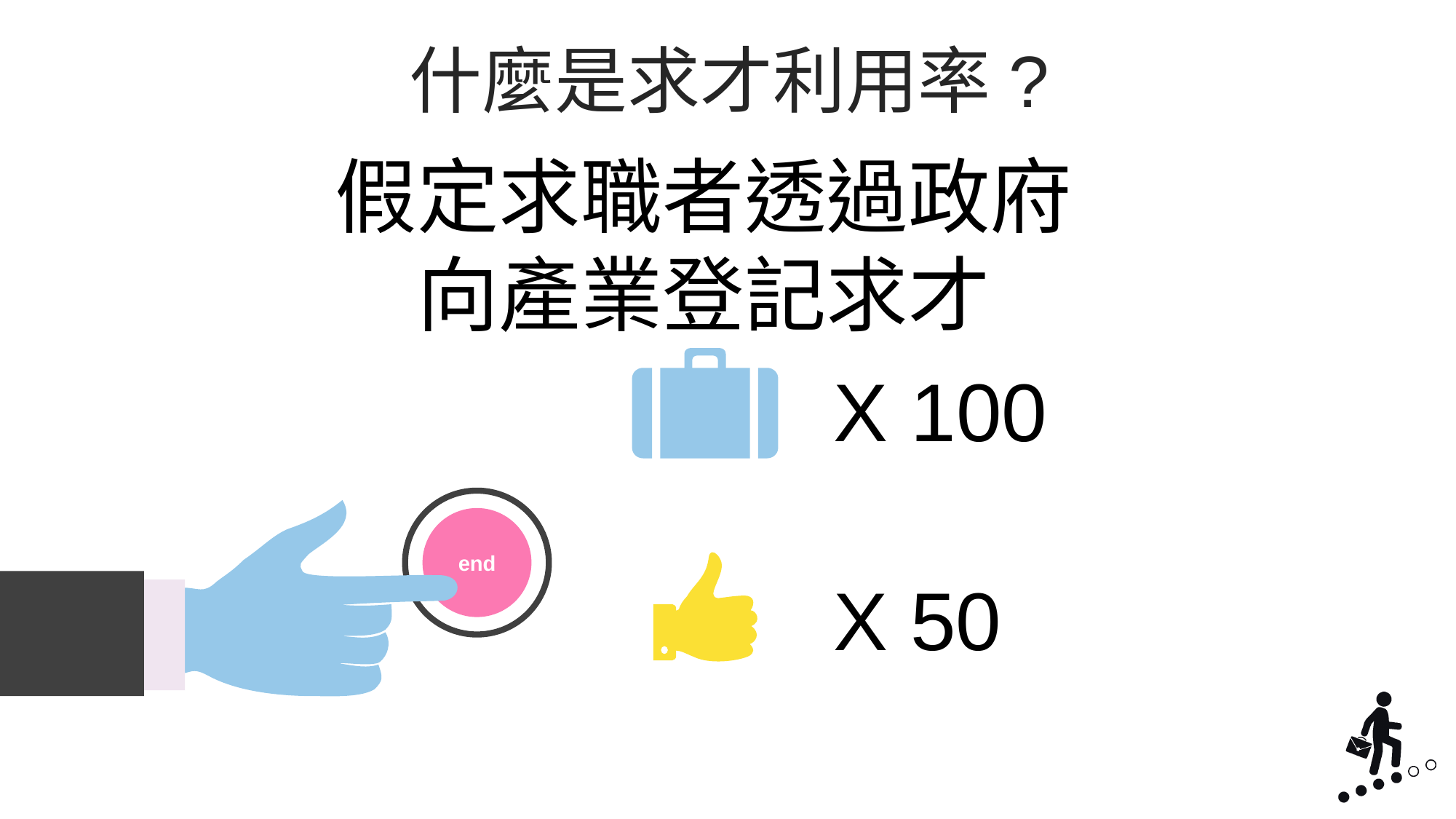

什麼是求才利用率?
假定求職者透過政府
向產業登記求才

X 100

end

X 50